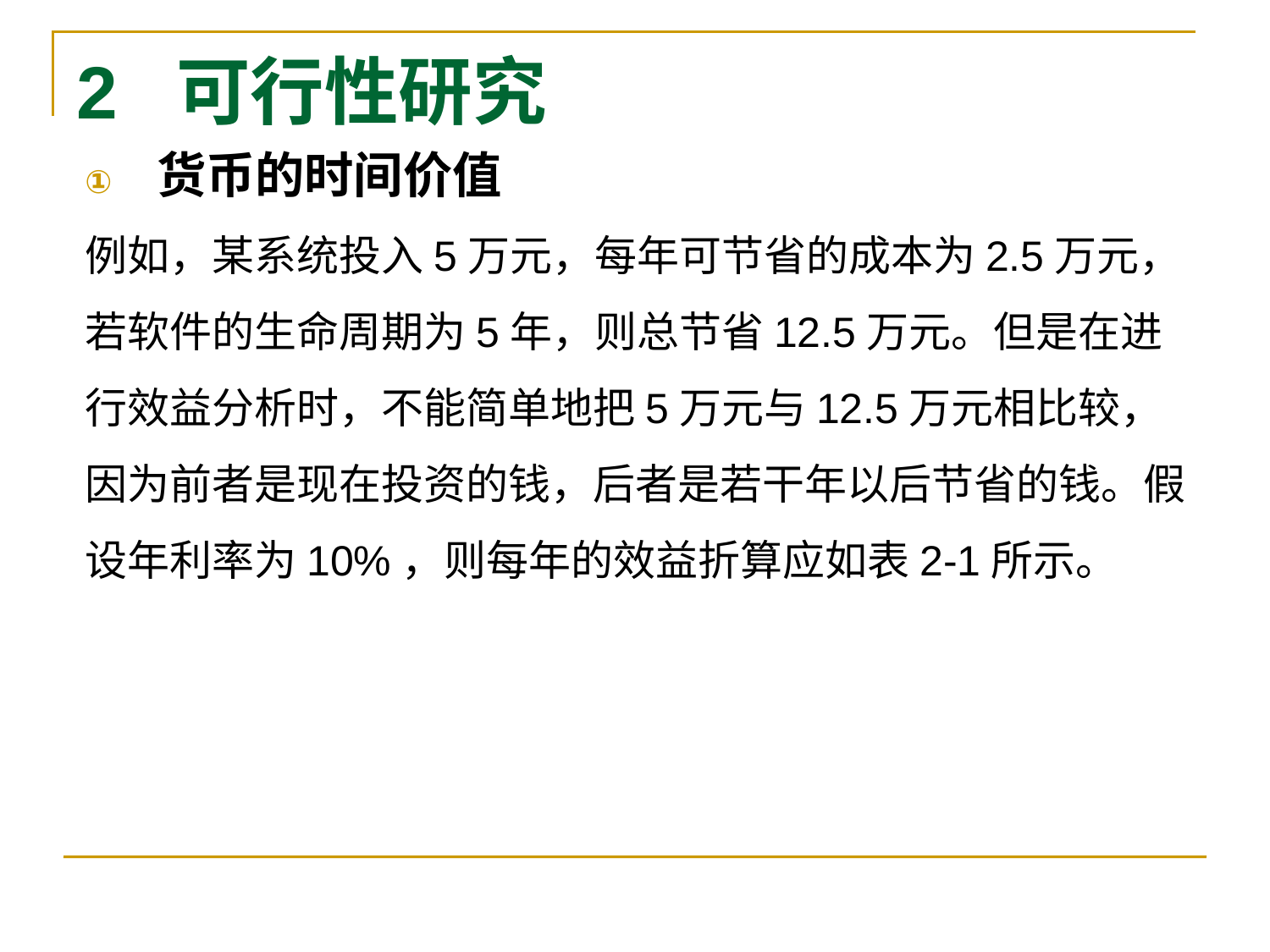

# 2  可行性研究
货币的时间价值
例如，某系统投入5万元，每年可节省的成本为2.5万元，若软件的生命周期为5年，则总节省12.5万元。但是在进行效益分析时，不能简单地把5万元与12.5万元相比较，因为前者是现在投资的钱，后者是若干年以后节省的钱。假设年利率为10%，则每年的效益折算应如表2-1所示。